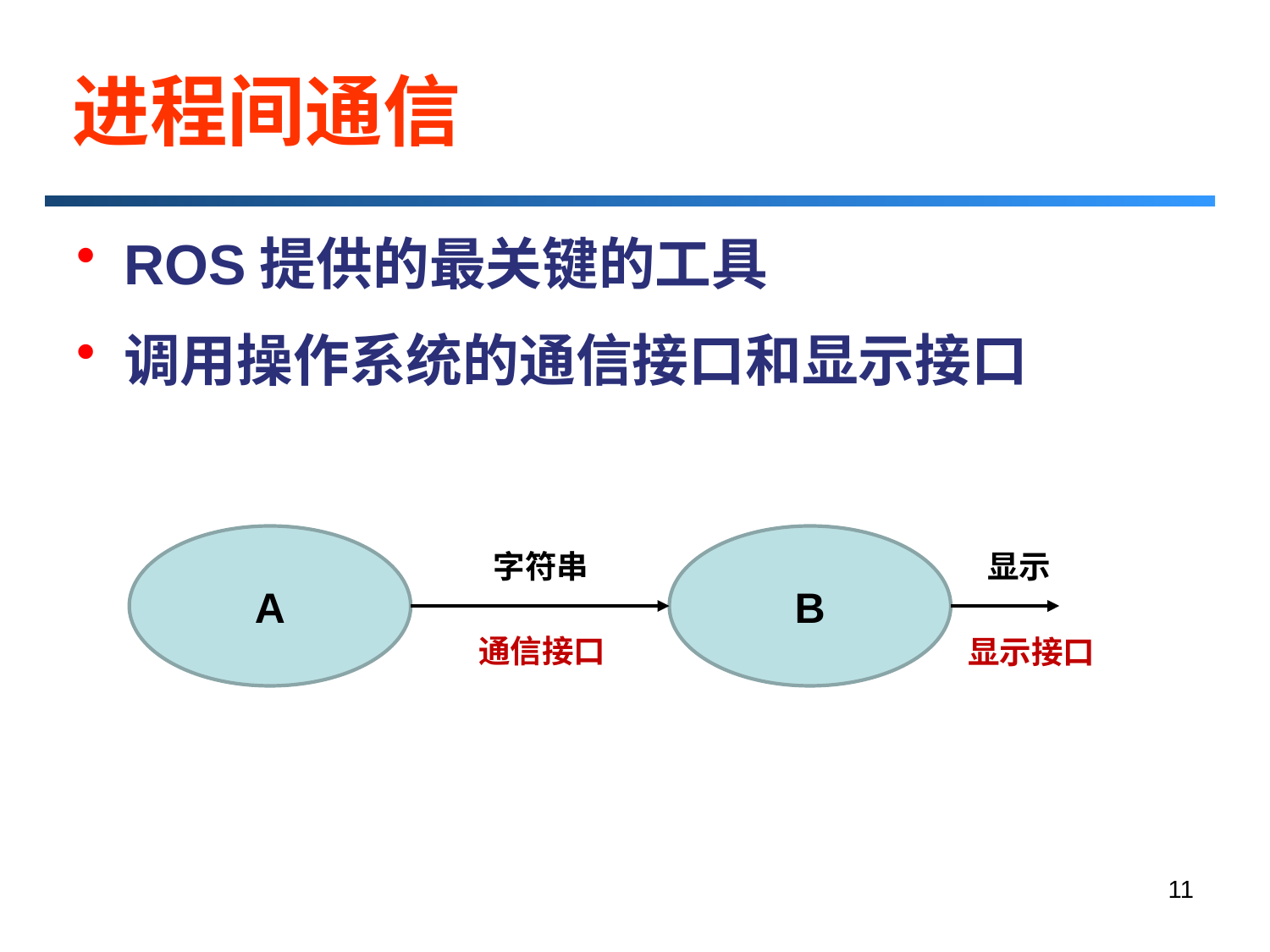

# 进程间通信
ROS提供的最关键的工具
调用操作系统的通信接口和显示接口
A
B
字符串
显示
通信接口
显示接口
11